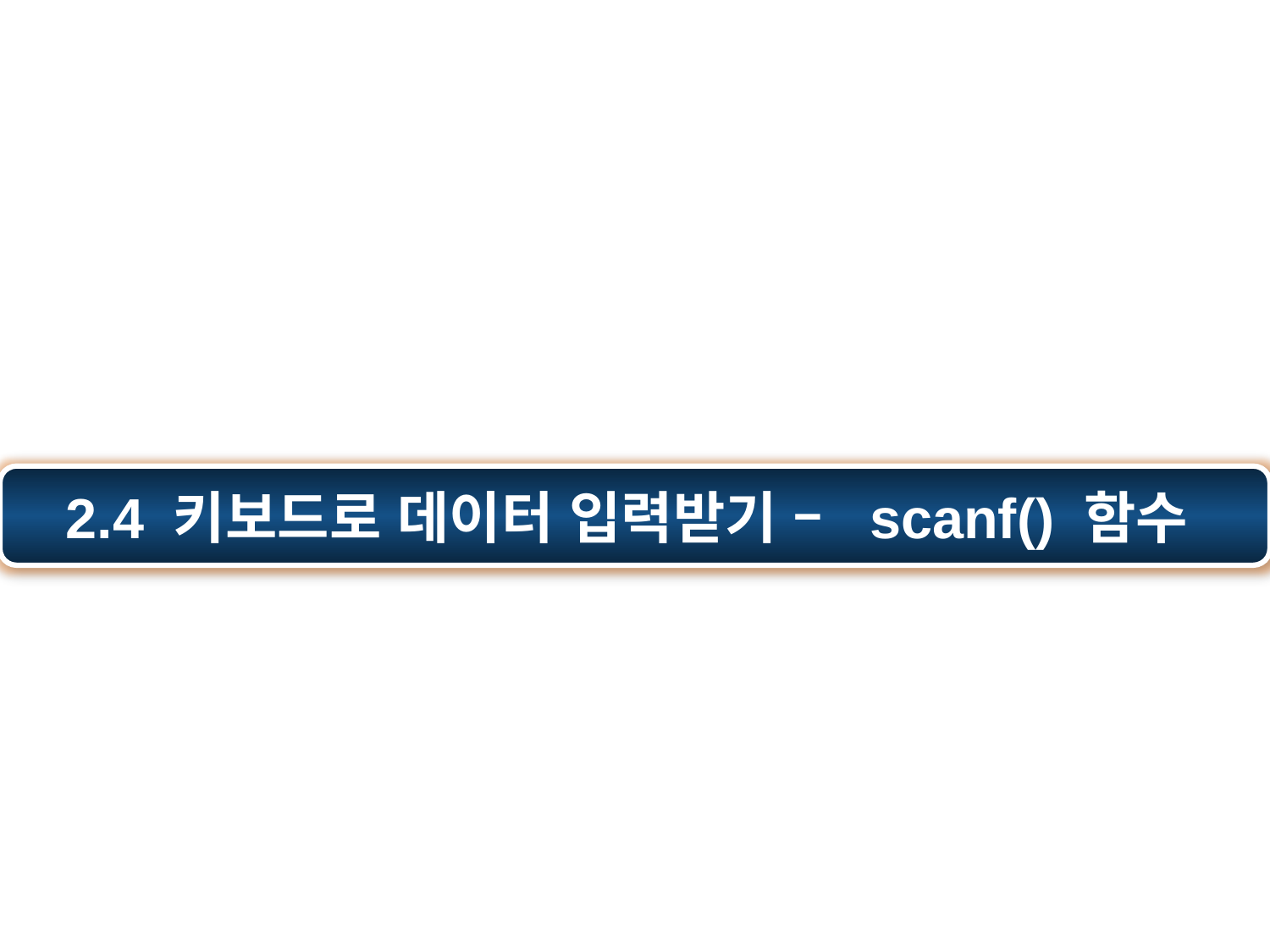

2.4 키보드로 데이터 입력받기 –  scanf() 함수